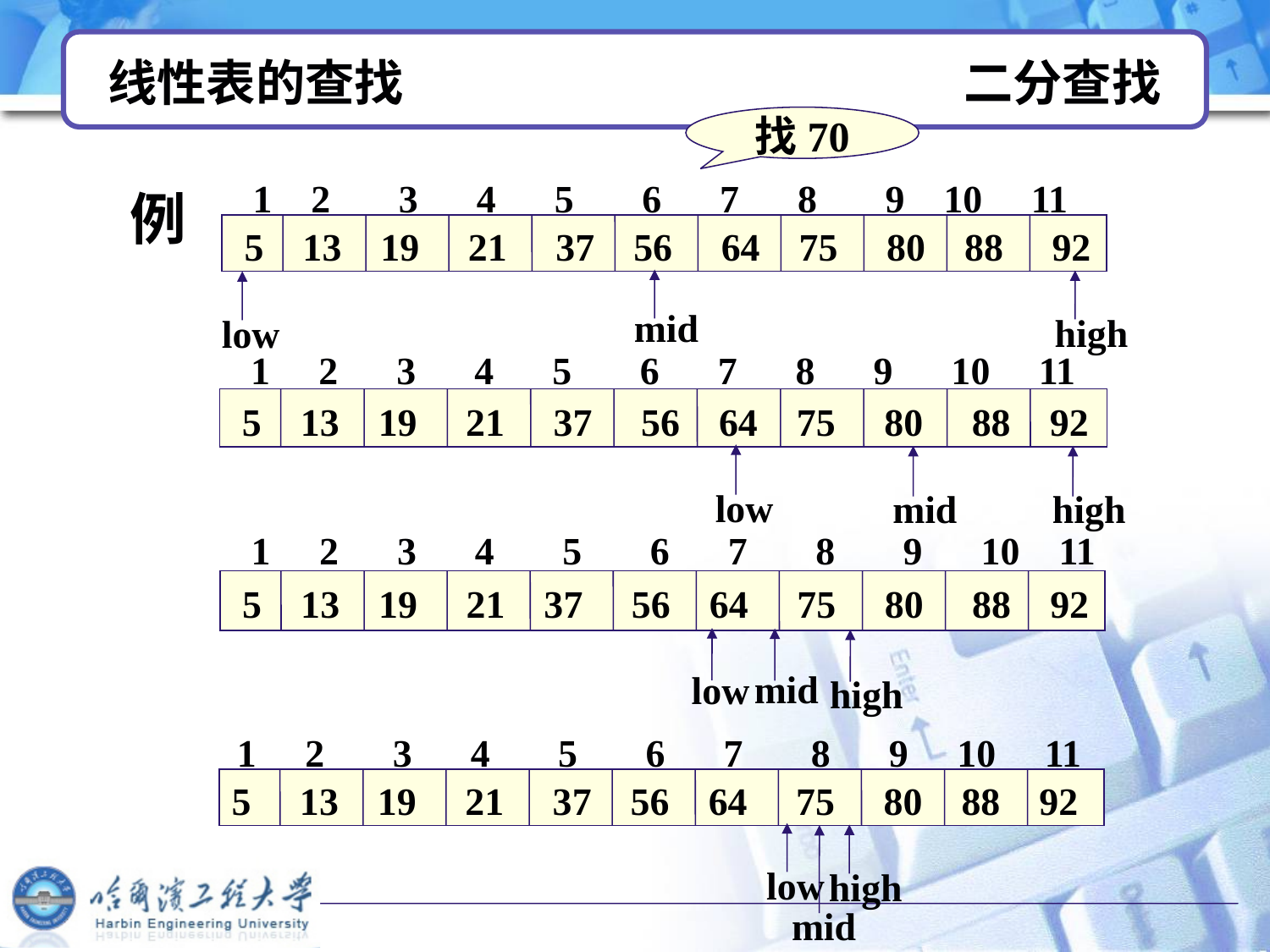

# 线性表的查找                                                  二分查找
找70
  1    2       3      4      5       6      7      8       9    10     11
例

 5    13    19     21     37    56     64    75     80    88     92

mid

high

low
  1     2      3      4      5       6      7      8      9      10     11

 5    13    19     21     37     56    64    75     80     88    92

low

mid

high
  1     2      3      4       5       6      7       8       9      10    11

 5    13    19     21    37     56    64     75     80     88    92

low

mid

high
 1     2       3      4       5       6      7       8      9     10     11

5     13    19     21     37    56    64     75     80    88    92

low

high

mid